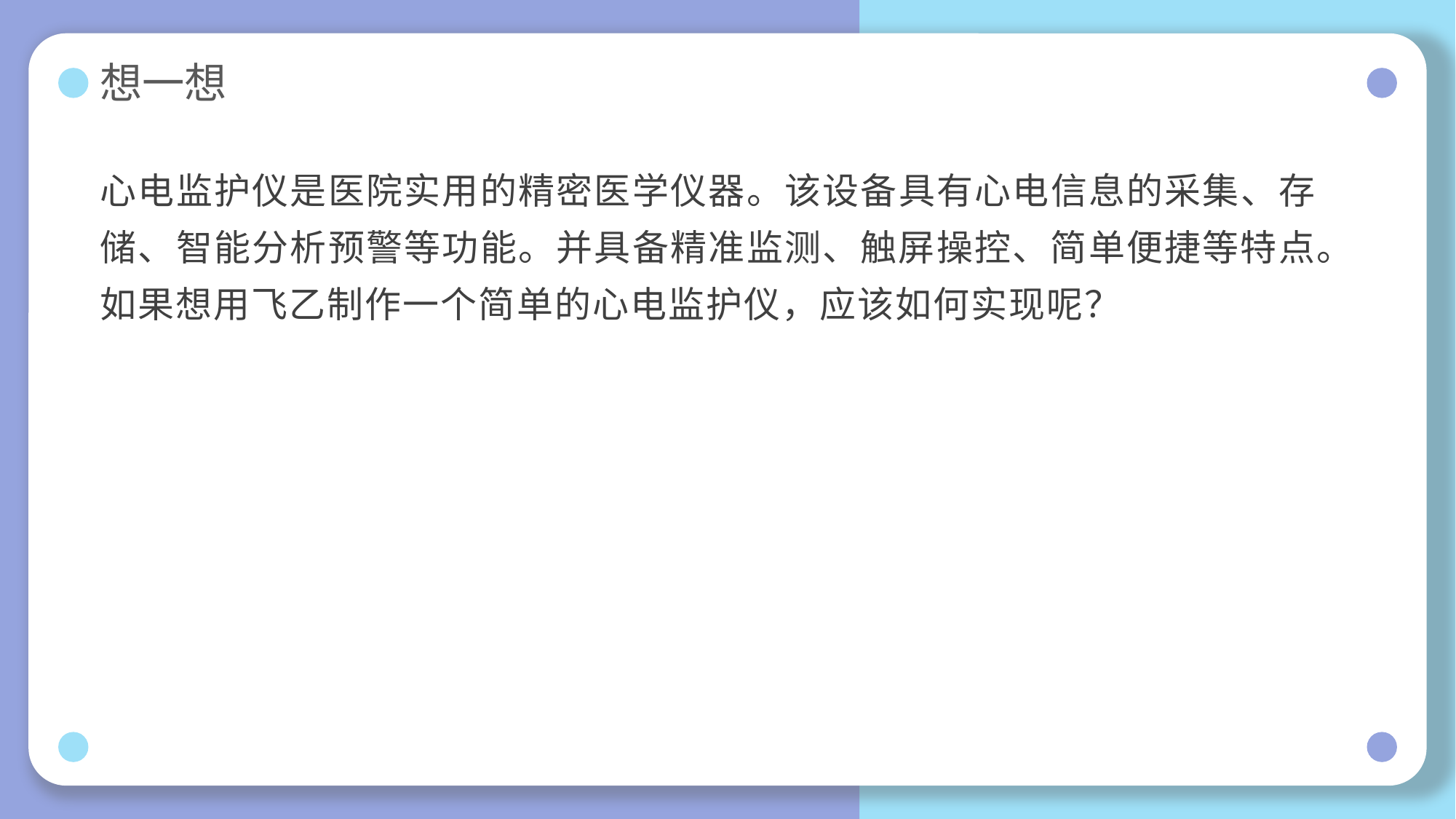

# 想一想
心电监护仪是医院实用的精密医学仪器。该设备具有心电信息的采集、存储、智能分析预警等功能。并具备精准监测、触屏操控、简单便捷等特点。如果想用飞乙制作一个简单的心电监护仪，应该如何实现呢？